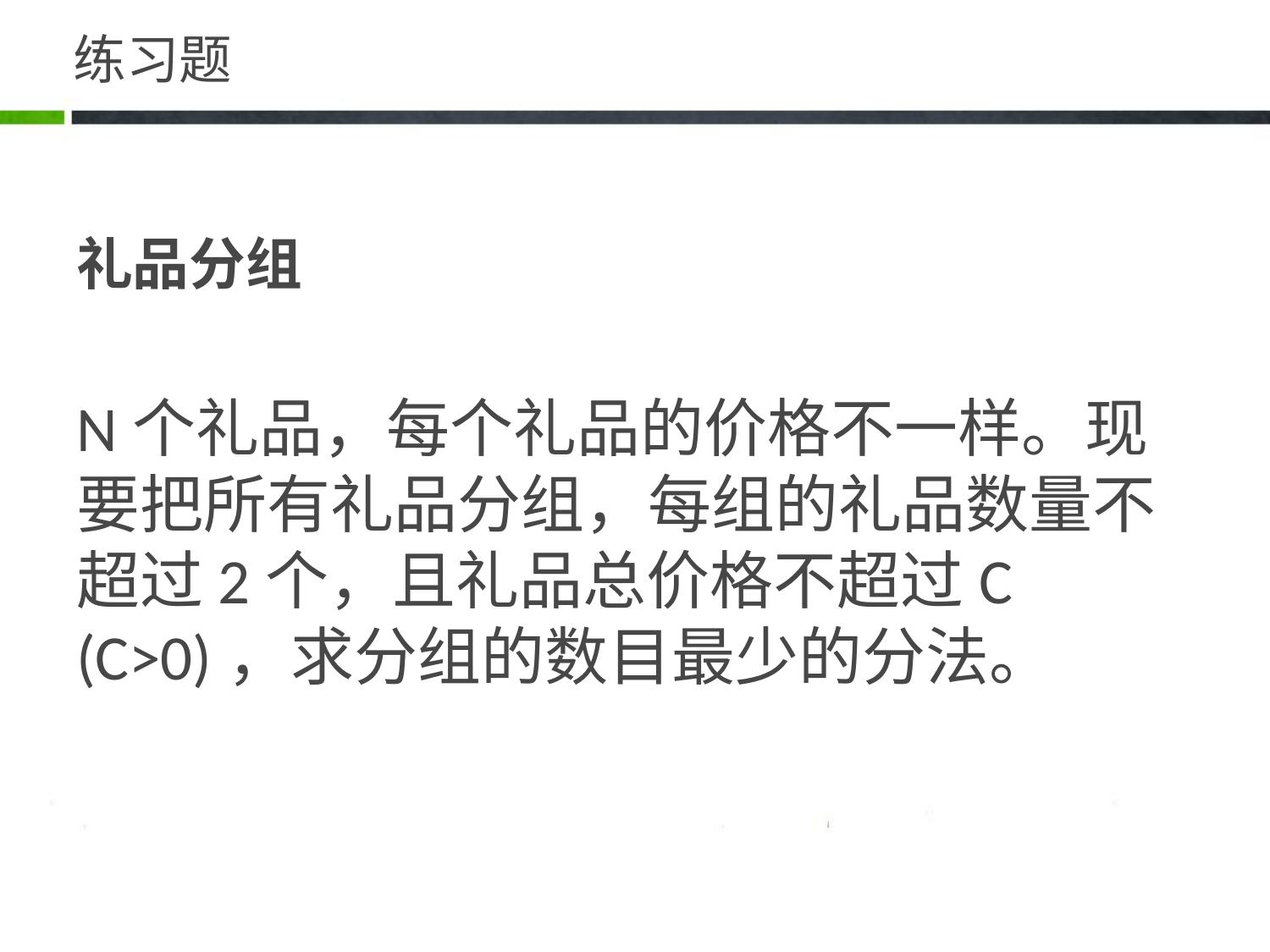

# 练习题
礼品分组

N个礼品，每个礼品的价格不一样。现要把所有礼品分组，每组的礼品数量不超过2个，且礼品总价格不超过C (C>0)，求分组的数目最少的分法。